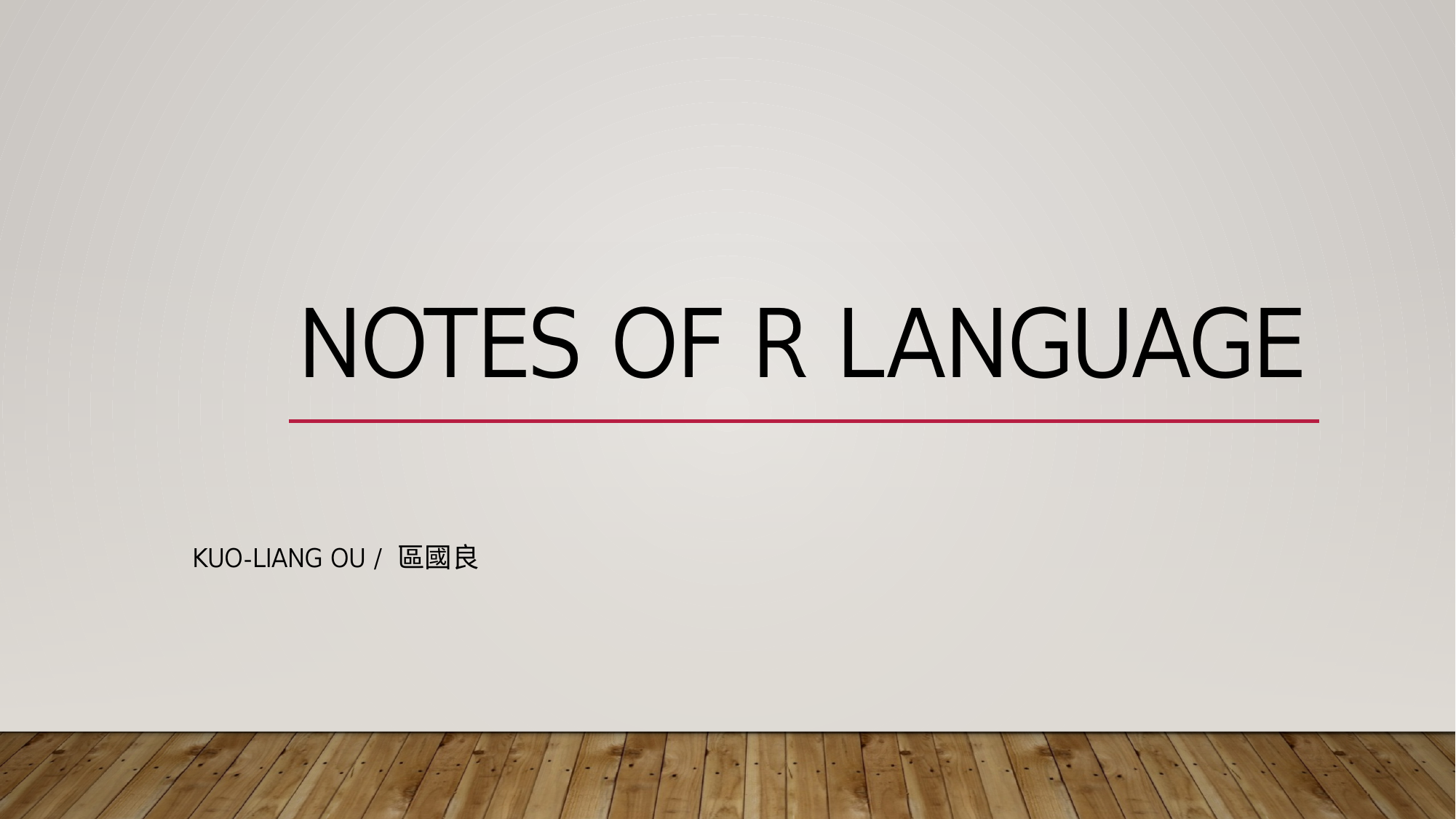

# Notes of R Language
Kuo-Liang Ou / 區國良